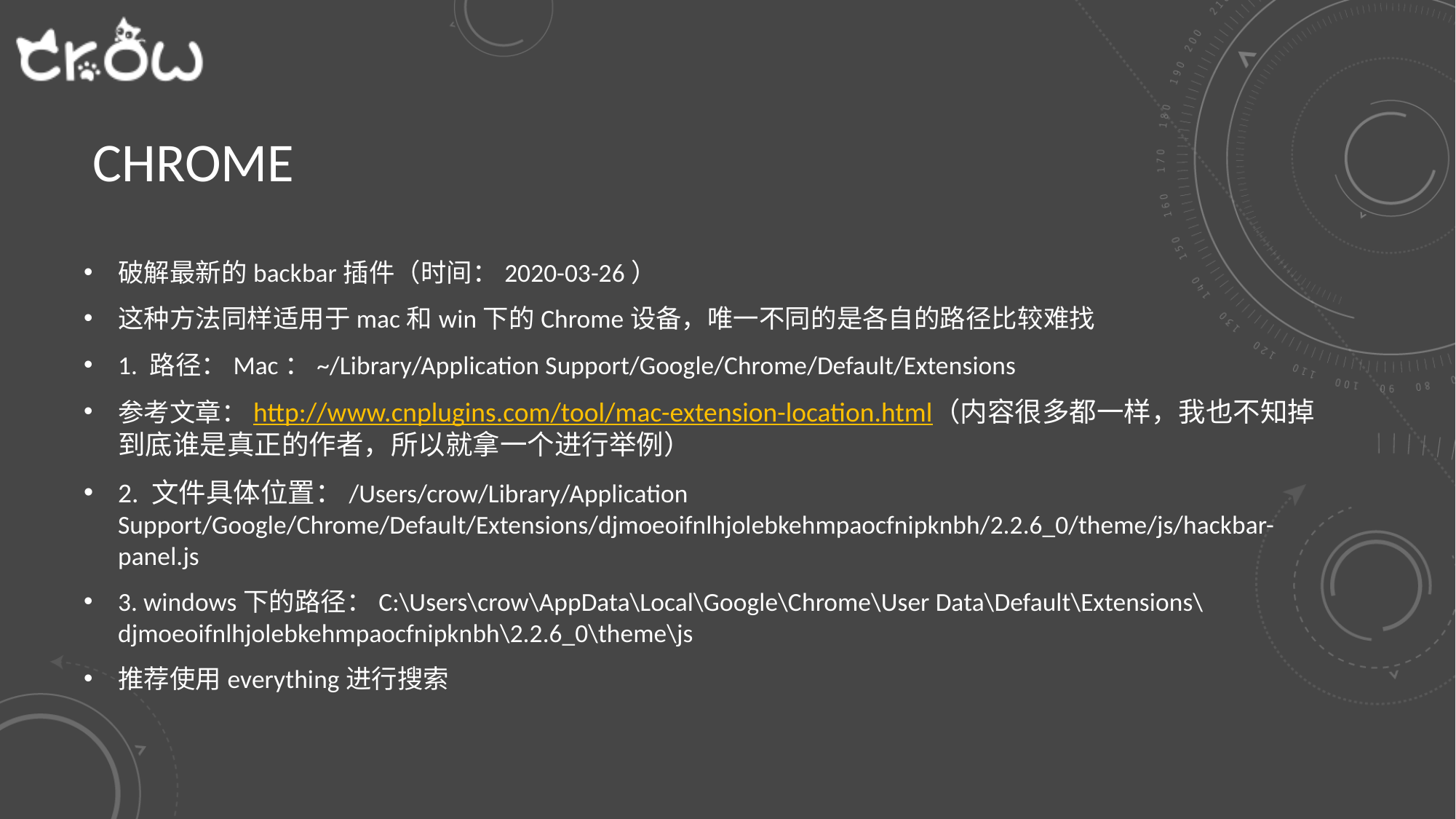

# chrome
破解最新的backbar插件（时间：2020-03-26）
这种方法同样适用于mac和win下的Chrome设备，唯一不同的是各自的路径比较难找
1. 路径：Mac：~/Library/Application Support/Google/Chrome/Default/Extensions
参考文章：http://www.cnplugins.com/tool/mac-extension-location.html（内容很多都一样，我也不知掉到底谁是真正的作者，所以就拿一个进行举例）
2. 文件具体位置：/Users/crow/Library/Application Support/Google/Chrome/Default/Extensions/djmoeoifnlhjolebkehmpaocfnipknbh/2.2.6_0/theme/js/hackbar-panel.js
3. windows下的路径：C:\Users\crow\AppData\Local\Google\Chrome\User Data\Default\Extensions\djmoeoifnlhjolebkehmpaocfnipknbh\2.2.6_0\theme\js
推荐使用everything进行搜索